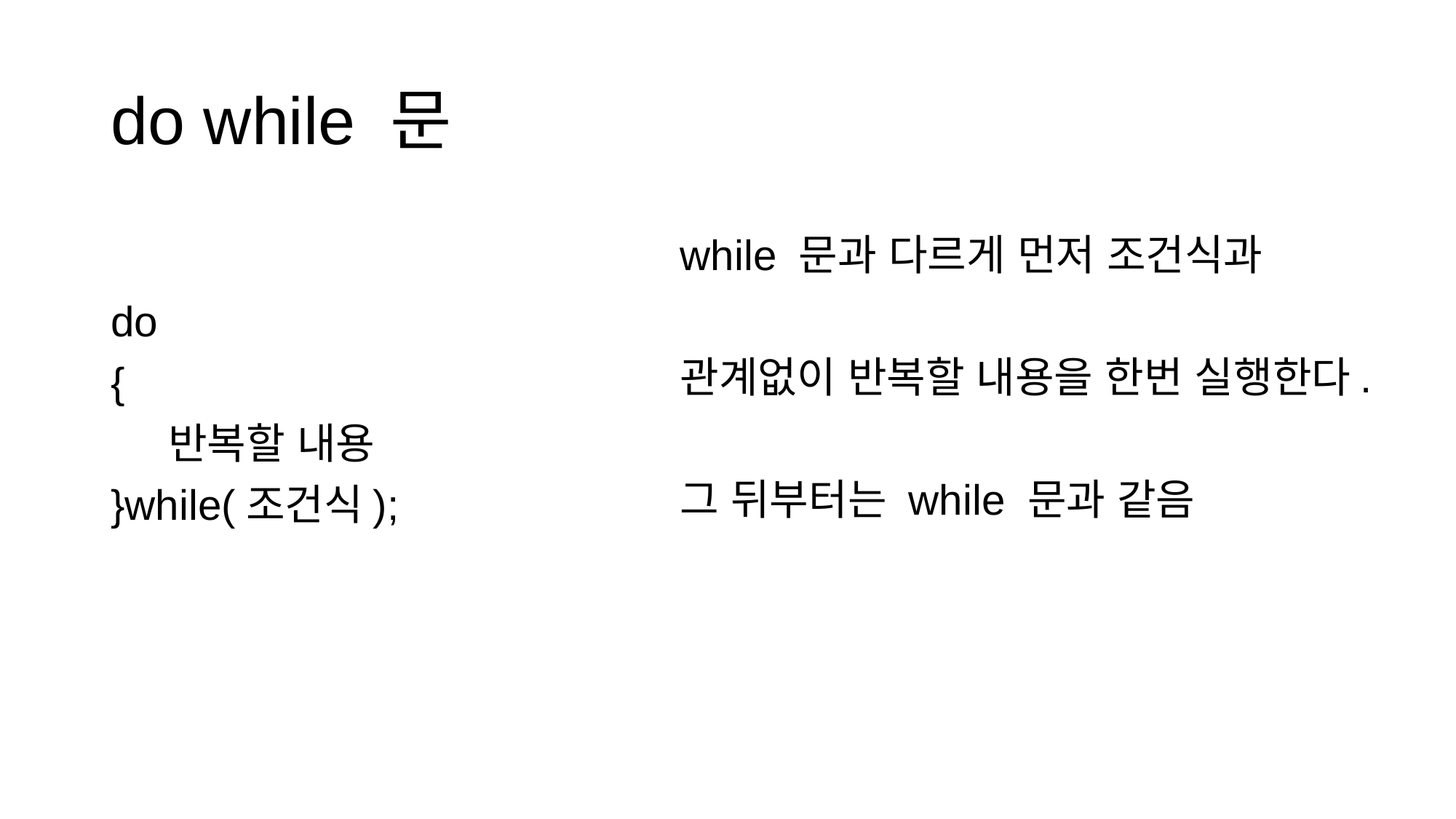

# do while 문
while 문과 다르게 먼저 조건식과

관계없이 반복할 내용을 한번 실행한다.

그 뒤부터는 while 문과 같음

do
{
     반복할 내용
}while(조건식);